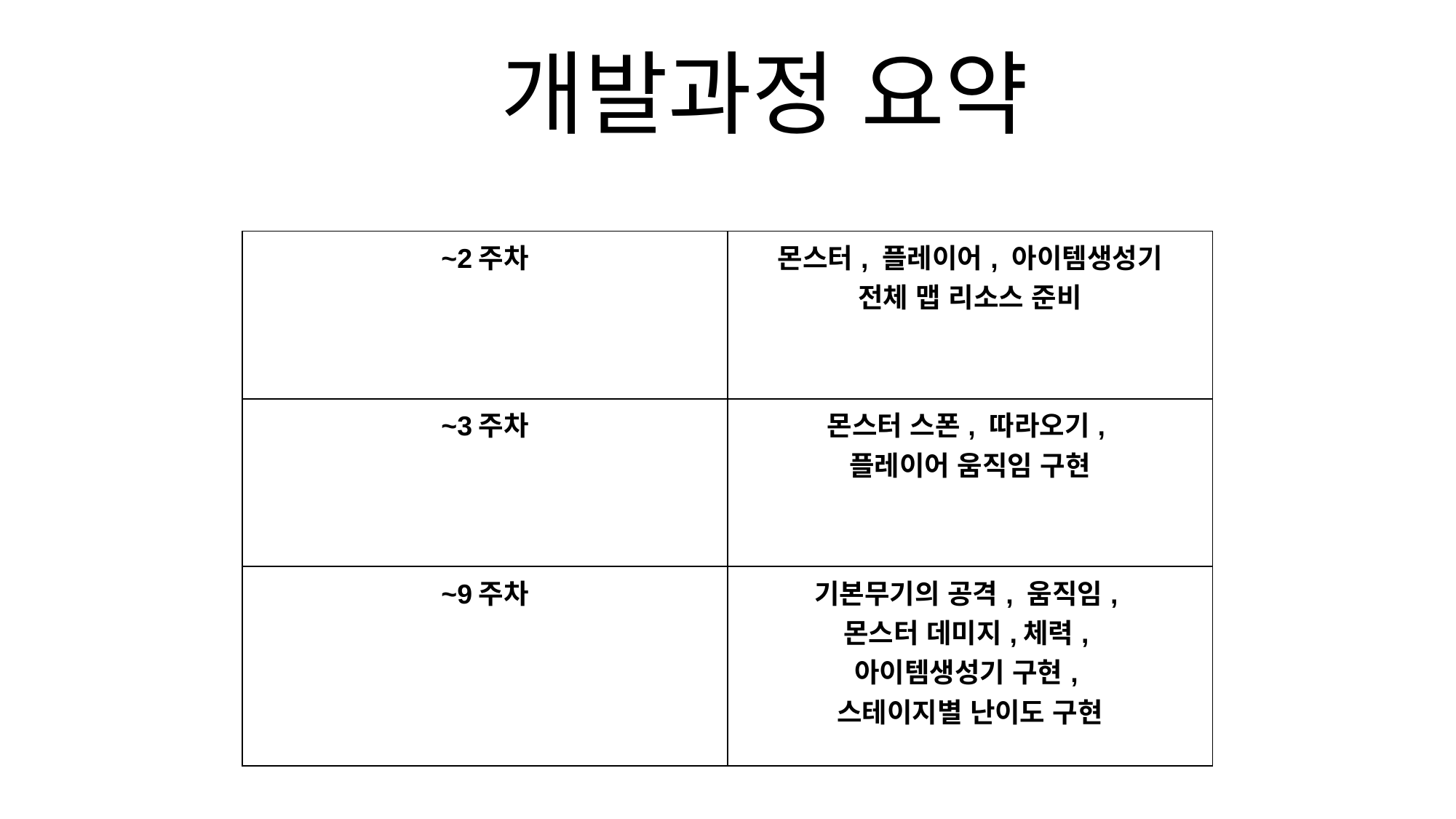

# 개발과정 요약
| ~2주차 | 몬스터, 플레이어, 아이템생성기 전체 맵 리소스 준비 |
| --- | --- |
| ~3주차 | 몬스터 스폰, 따라오기, 플레이어 움직임 구현 |
| ~9주차 | 기본무기의 공격, 움직임, 몬스터 데미지,체력, 아이템생성기 구현, 스테이지별 난이도 구현 |